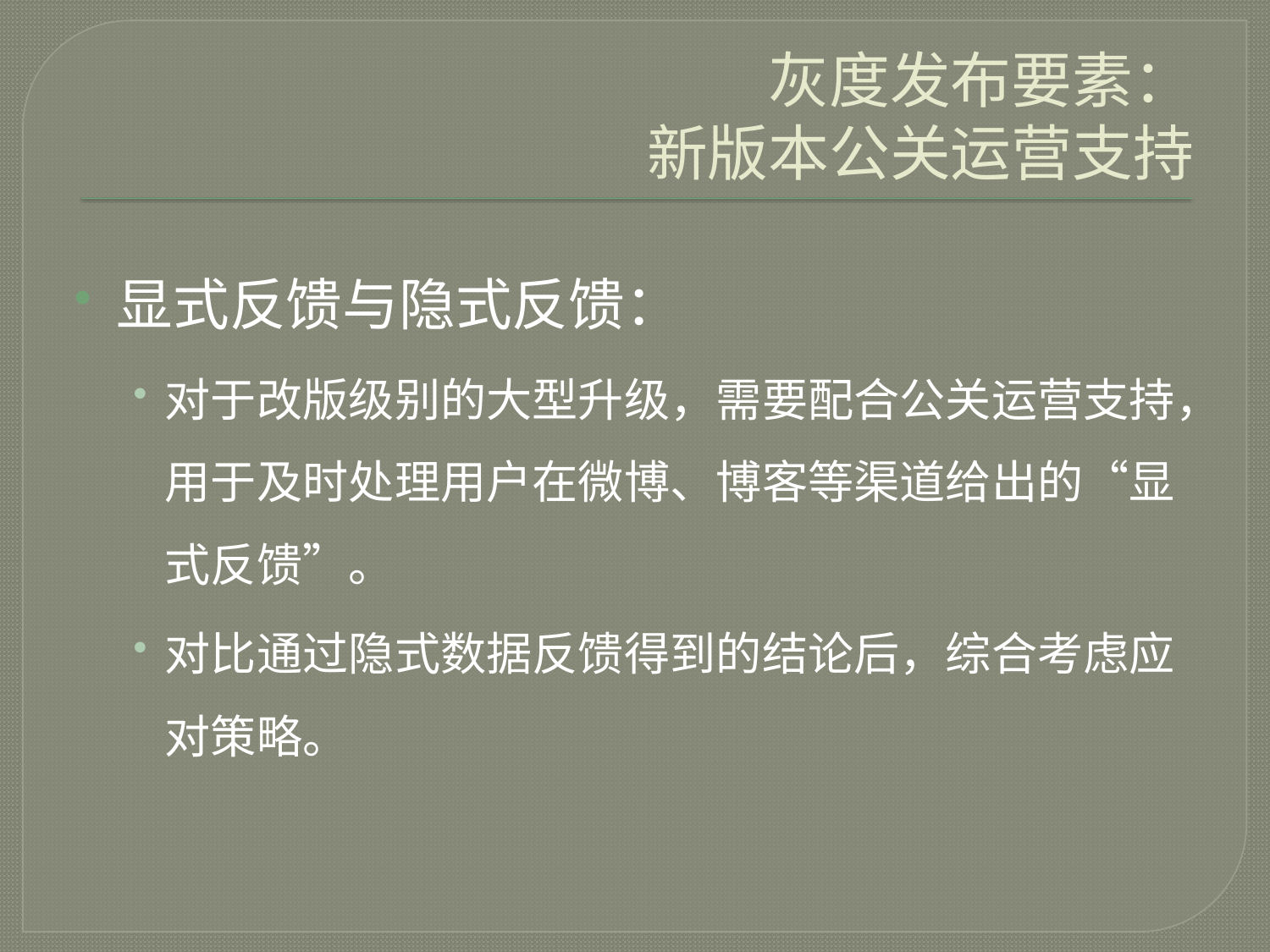

# 灰度发布要素： 新版本公关运营支持
显式反馈与隐式反馈：
对于改版级别的大型升级，需要配合公关运营支持，用于及时处理用户在微博、博客等渠道给出的“显式反馈”。
对比通过隐式数据反馈得到的结论后，综合考虑应对策略。